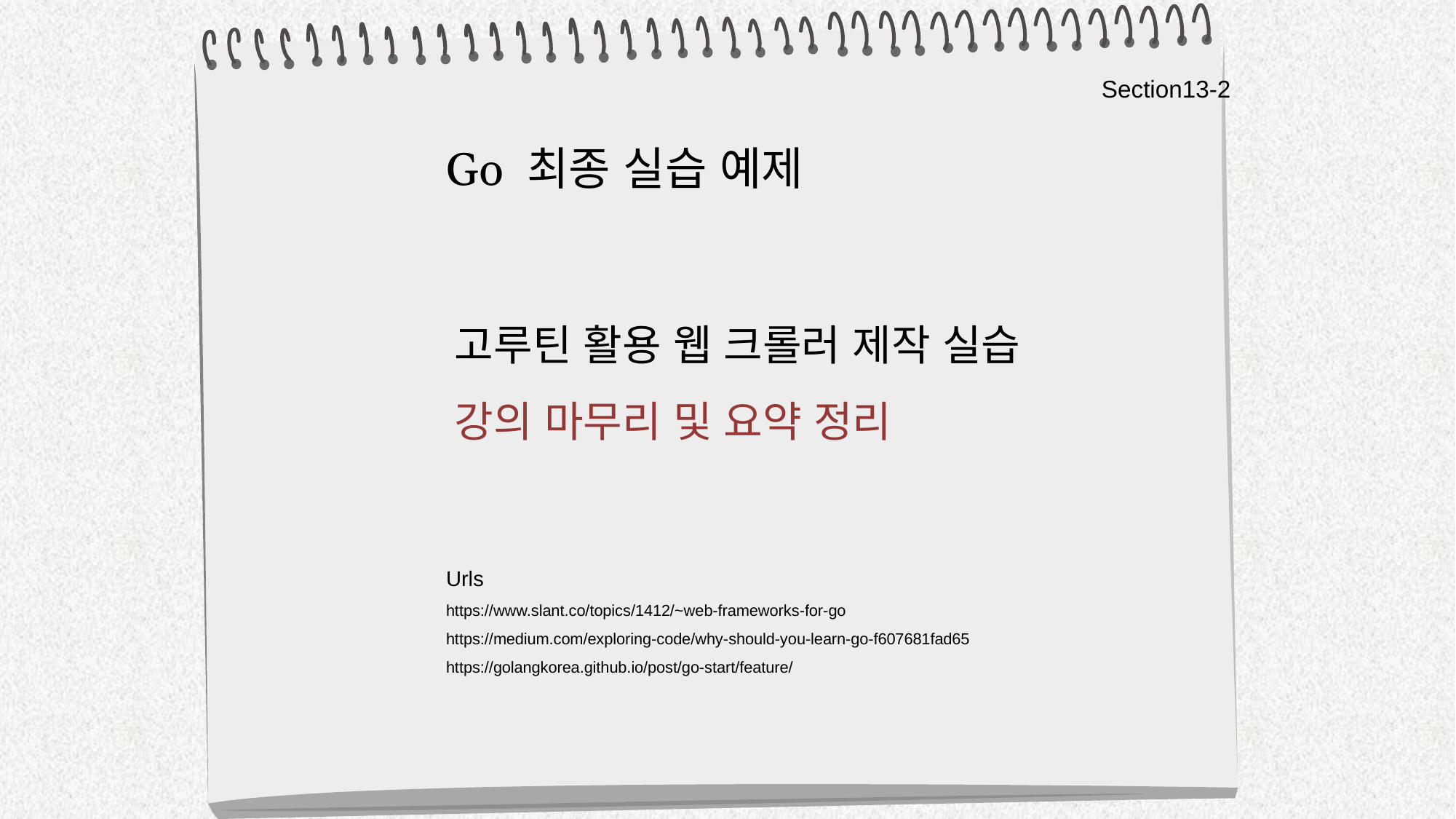

Section13-2
Go 최종 실습 예제
고루틴 활용 웹 크롤러 제작 실습
강의 마무리 및 요약 정리
Urls
https://www.slant.co/topics/1412/~web-frameworks-for-go
https://medium.com/exploring-code/why-should-you-learn-go-f607681fad65
https://golangkorea.github.io/post/go-start/feature/